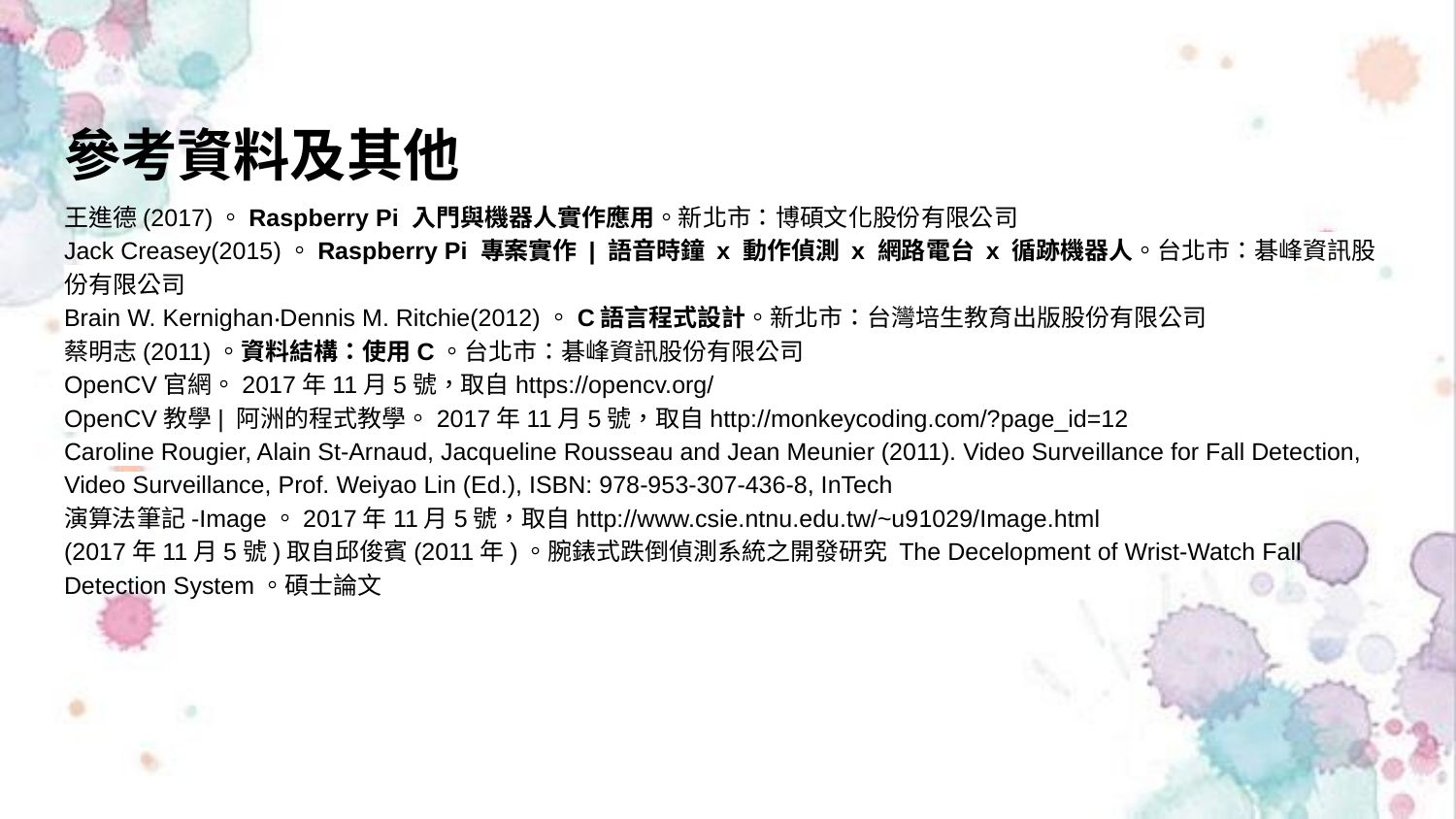

# 參考資料及其他
王進德(2017)。Raspberry Pi 入門與機器人實作應用。新北市：博碩文化股份有限公司
Jack Creasey(2015)。Raspberry Pi 專案實作 | 語音時鐘 x 動作偵測 x 網路電台 x 循跡機器人。台北市：碁峰資訊股份有限公司
Brain W. Kernighan‧Dennis M. Ritchie(2012)。C語言程式設計。新北市：台灣培生教育出版股份有限公司
蔡明志(2011)。資料結構：使用C。台北市：碁峰資訊股份有限公司
OpenCV官網。2017年11月5號，取自https://opencv.org/
OpenCV教學| 阿洲的程式教學。2017年11月5號，取自http://monkeycoding.com/?page_id=12
Caroline Rougier, Alain St-Arnaud, Jacqueline Rousseau and Jean Meunier (2011). Video Surveillance for Fall Detection, Video Surveillance, Prof. Weiyao Lin (Ed.), ISBN: 978-953-307-436-8, InTech
演算法筆記-Image。2017年11月5號，取自http://www.csie.ntnu.edu.tw/~u91029/Image.html
(2017年11月5號)取自邱俊賓(2011年)。腕錶式跌倒偵測系統之開發研究 The Decelopment of Wrist-Watch Fall Detection System。碩士論文